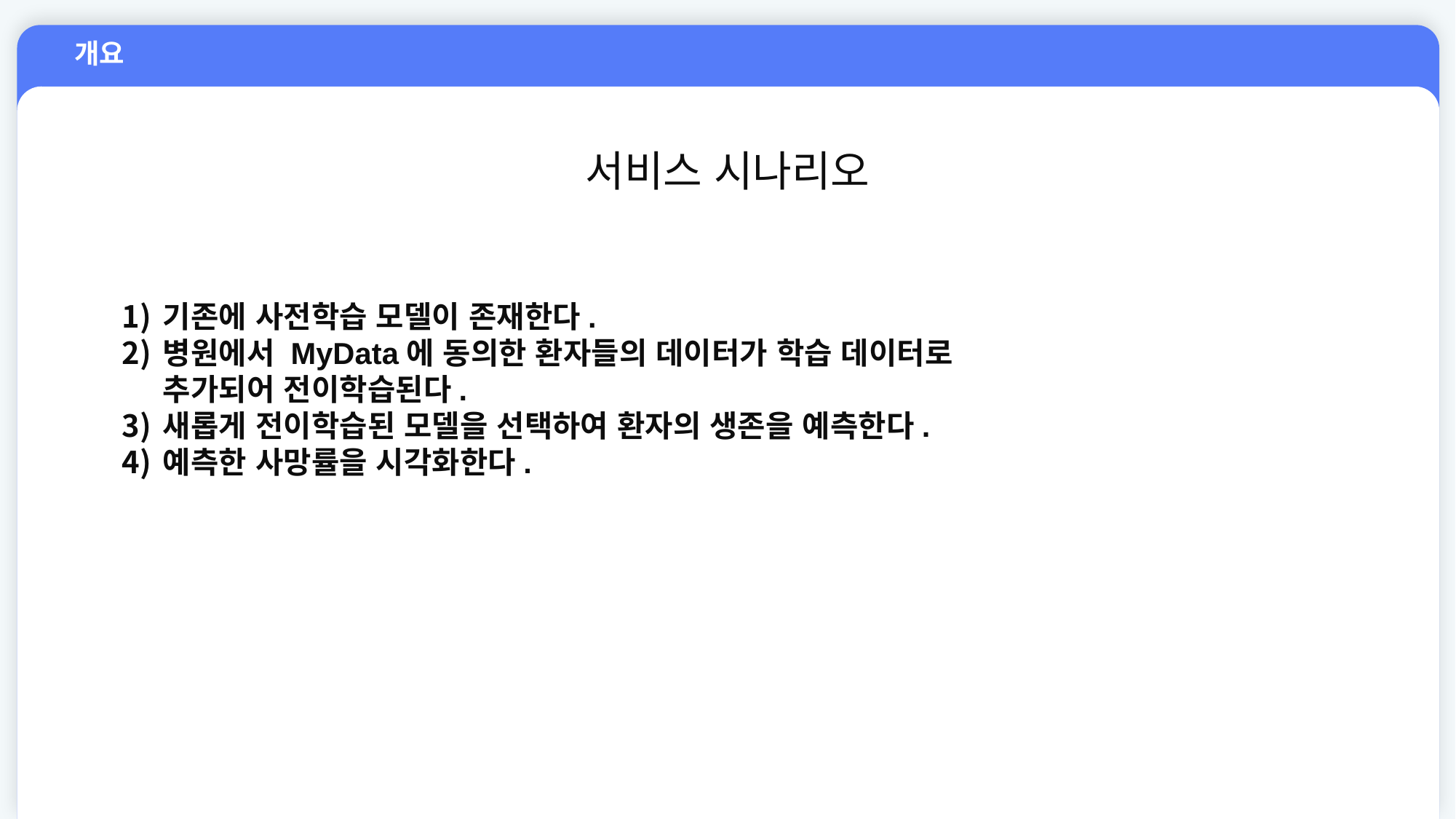

개요
서비스 시나리오
기존에 사전학습 모델이 존재한다.
병원에서 MyData에 동의한 환자들의 데이터가 학습 데이터로 추가되어 전이학습된다.
새롭게 전이학습된 모델을 선택하여 환자의 생존을 예측한다.
예측한 사망률을 시각화한다.